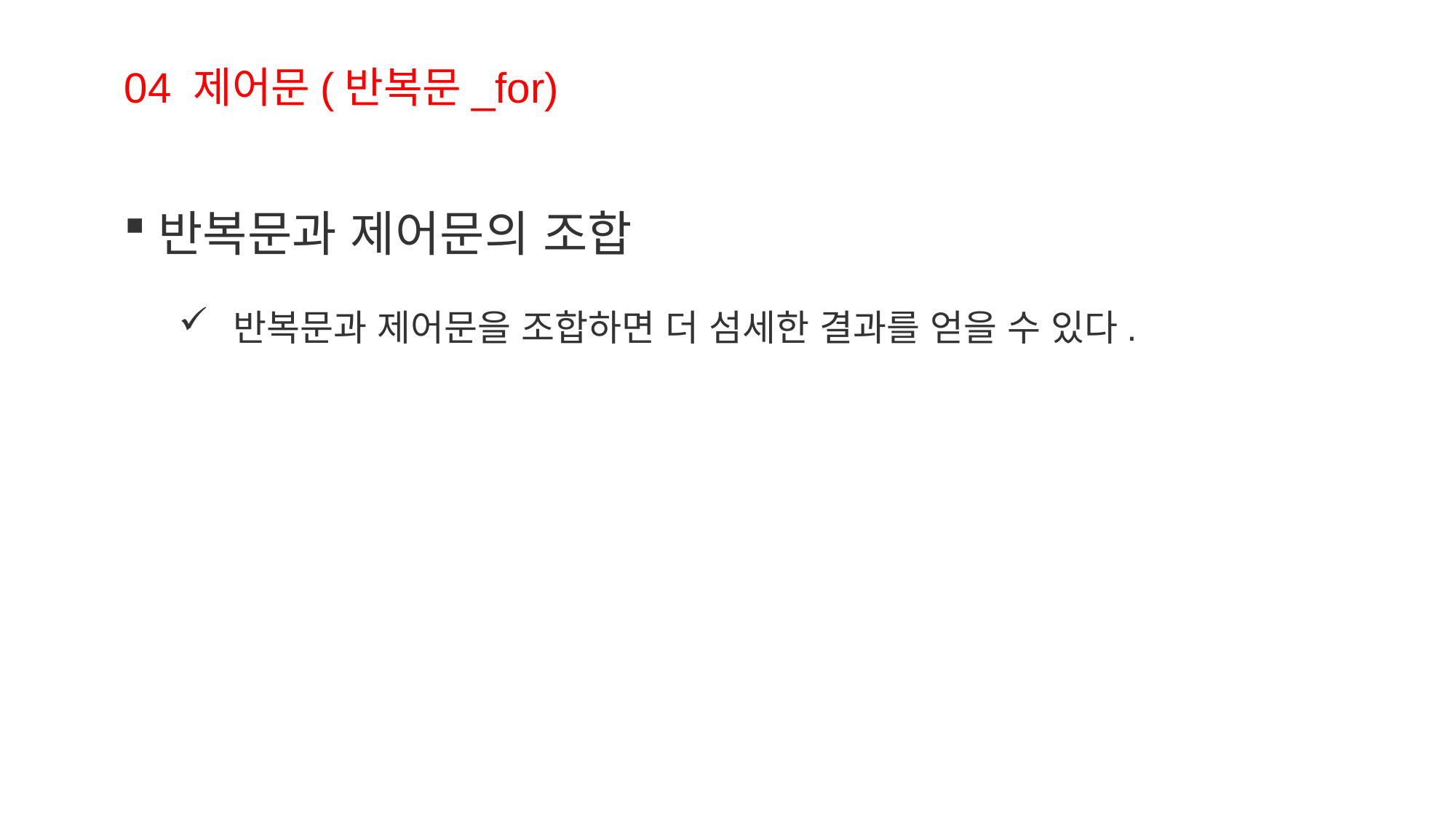

04 제어문(반복문_for)
반복문과 제어문의 조합
반복문과 제어문을 조합하면 더 섬세한 결과를 얻을 수 있다.